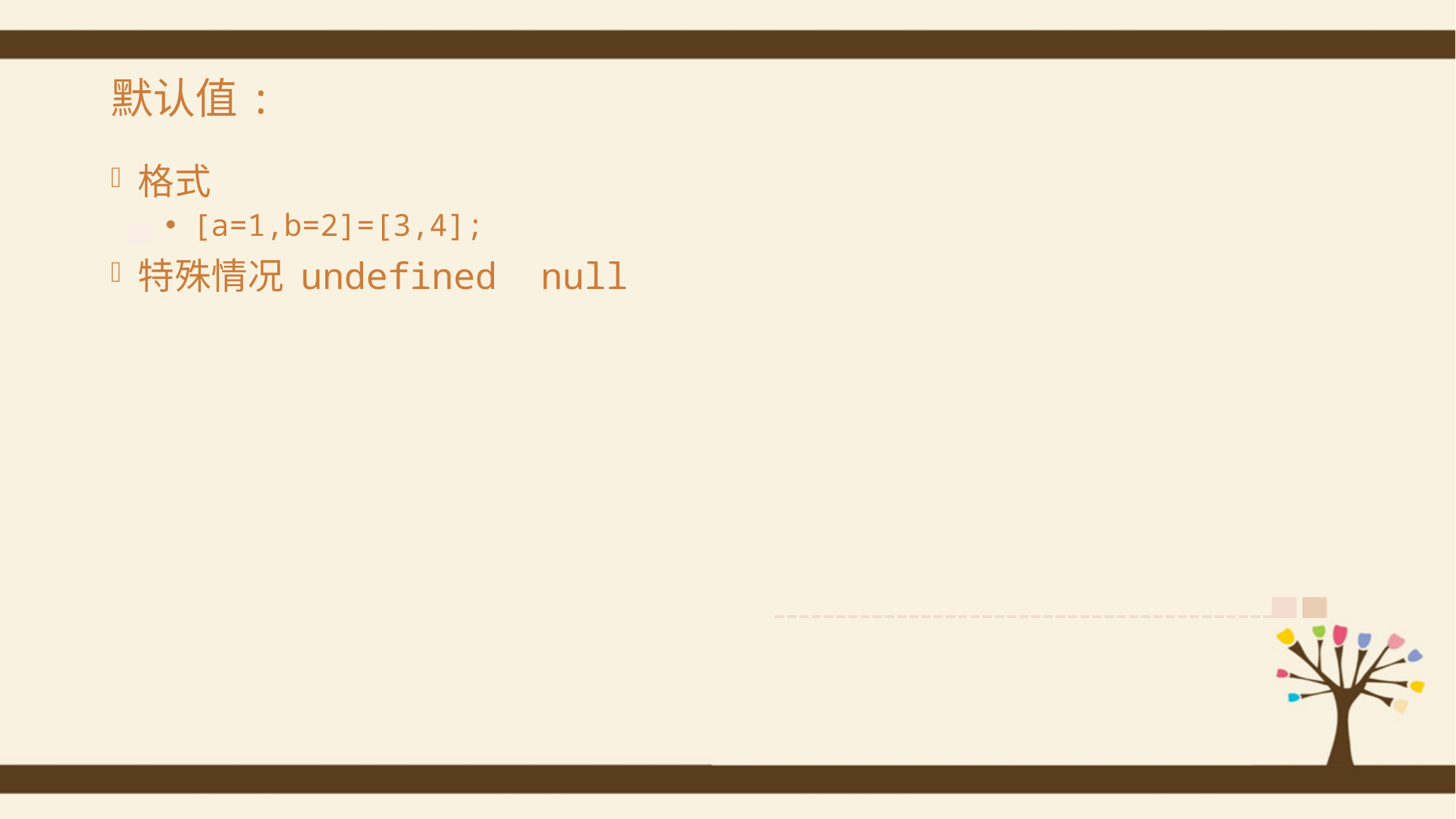

# 默认值:
格式
[a=1,b=2]=[3,4];
特殊情况 undefined  null